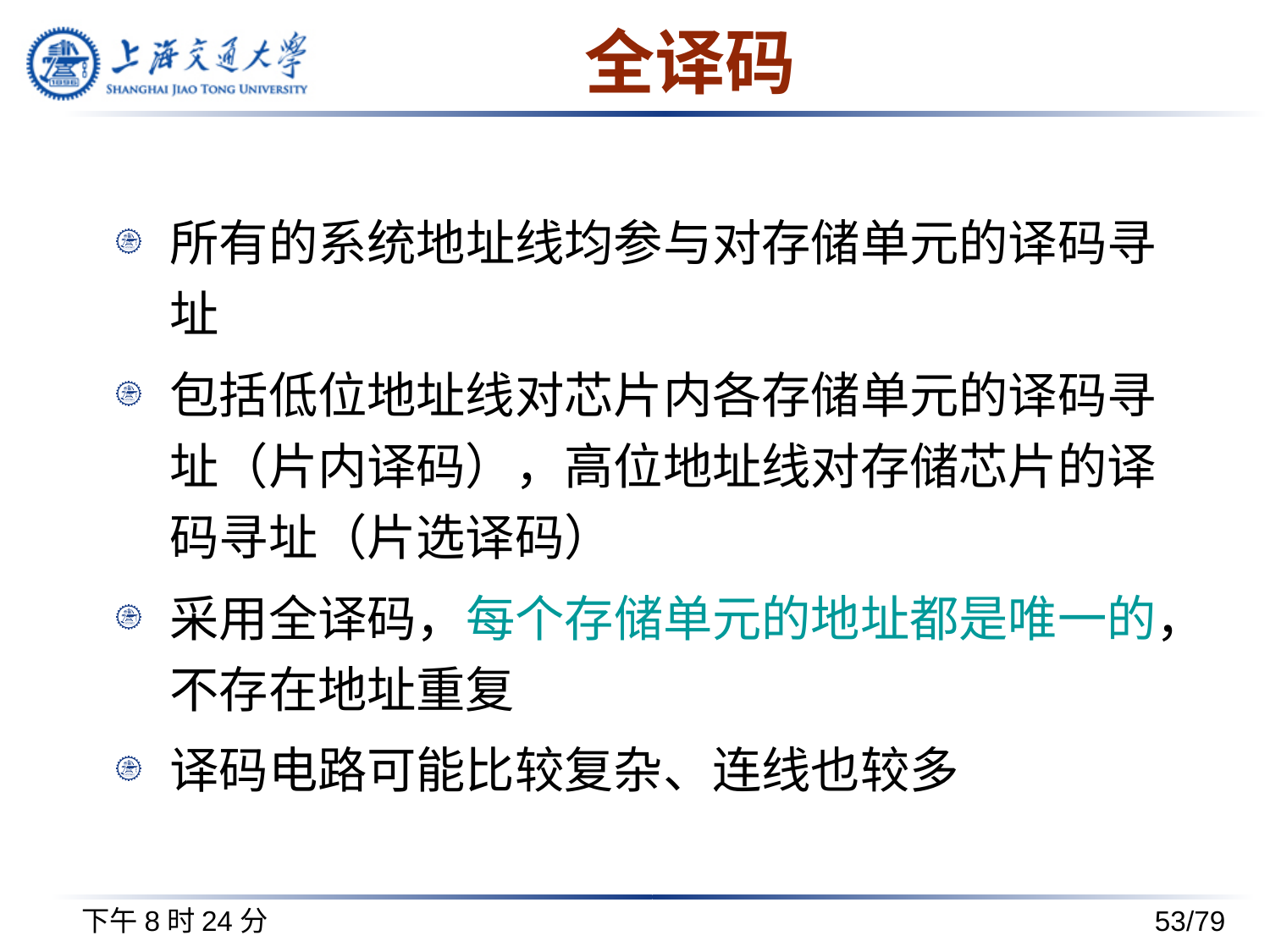

# 全译码
所有的系统地址线均参与对存储单元的译码寻址
包括低位地址线对芯片内各存储单元的译码寻址（片内译码），高位地址线对存储芯片的译码寻址（片选译码）
采用全译码，每个存储单元的地址都是唯一的，不存在地址重复
译码电路可能比较复杂、连线也较多
下午8时24分
53/79